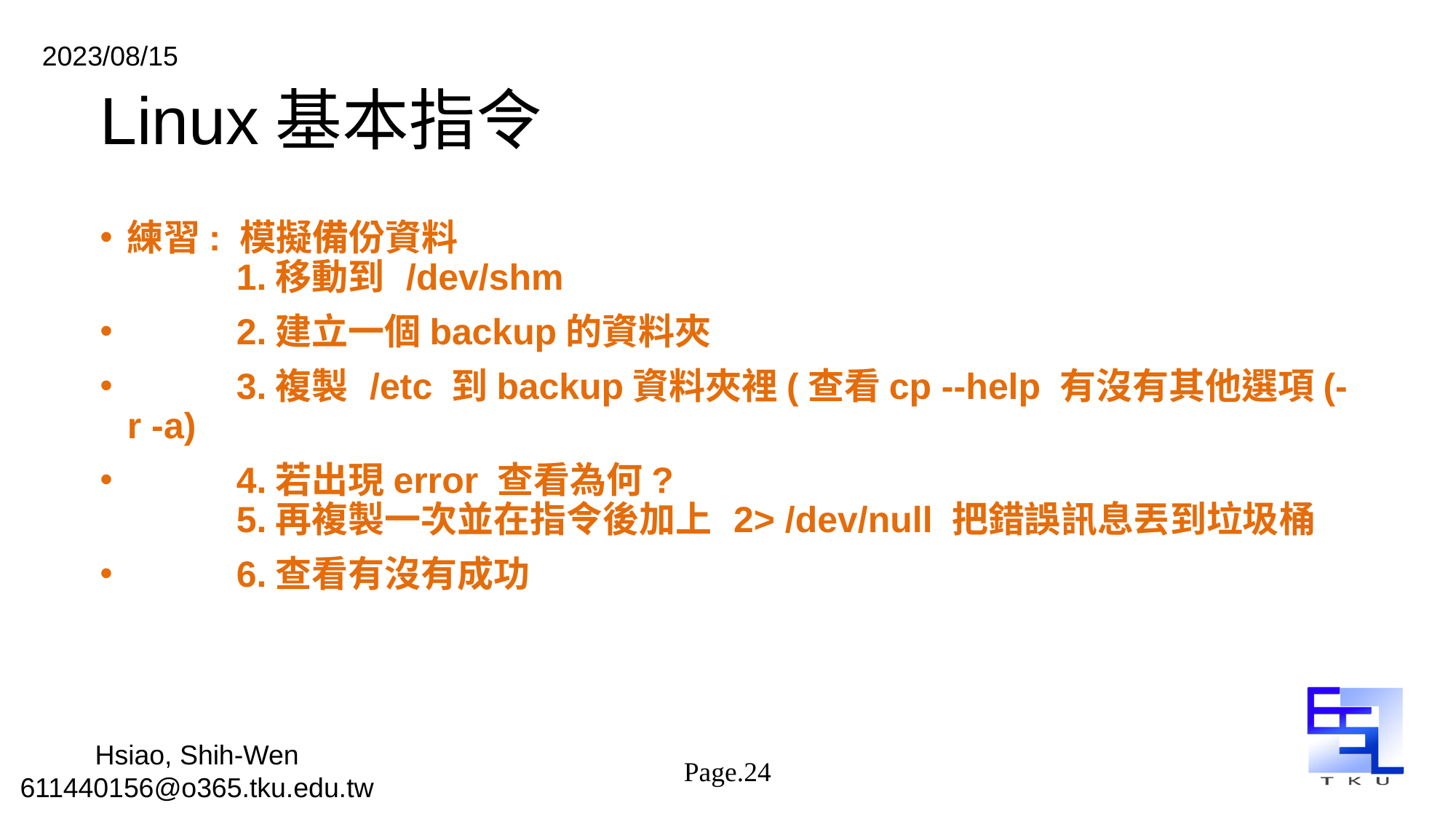

# Linux基本指令
練習: 模擬備份資料
	1.移動到 /dev/shm
	2.建立一個backup的資料夾
	3.複製 /etc 到backup資料夾裡(查看cp --help 有沒有其他選項(-r -a)
	4.若出現error 查看為何?
	5.再複製一次並在指令後加上 2> /dev/null 把錯誤訊息丟到垃圾桶
	6.查看有沒有成功